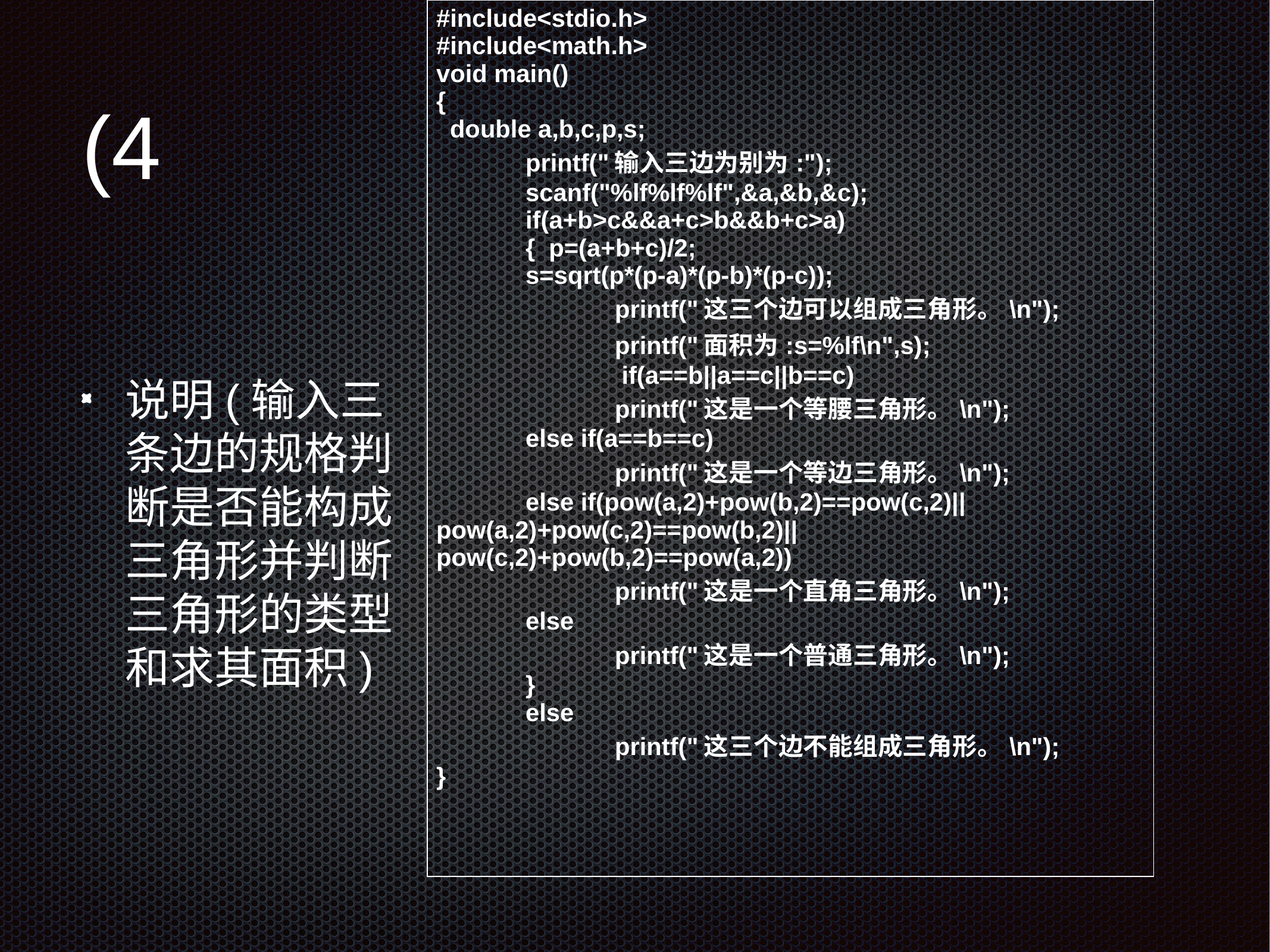

| #include<stdio.h> #include<math.h> void main() { double a,b,c,p,s; printf("输入三边为别为:"); scanf("%lf%lf%lf",&a,&b,&c); if(a+b>c&&a+c>b&&b+c>a) { p=(a+b+c)/2; s=sqrt(p\*(p-a)\*(p-b)\*(p-c)); printf("这三个边可以组成三角形。\n"); printf("面积为:s=%lf\n",s); if(a==b||a==c||b==c) printf("这是一个等腰三角形。\n"); else if(a==b==c) printf("这是一个等边三角形。\n"); else if(pow(a,2)+pow(b,2)==pow(c,2)||pow(a,2)+pow(c,2)==pow(b,2)||pow(c,2)+pow(b,2)==pow(a,2)) printf("这是一个直角三角形。\n"); else printf("这是一个普通三角形。\n"); } else printf("这三个边不能组成三角形。\n"); } |
| --- |
# (4
说明(输入三条边的规格判断是否能构成三角形并判断三角形的类型和求其面积)